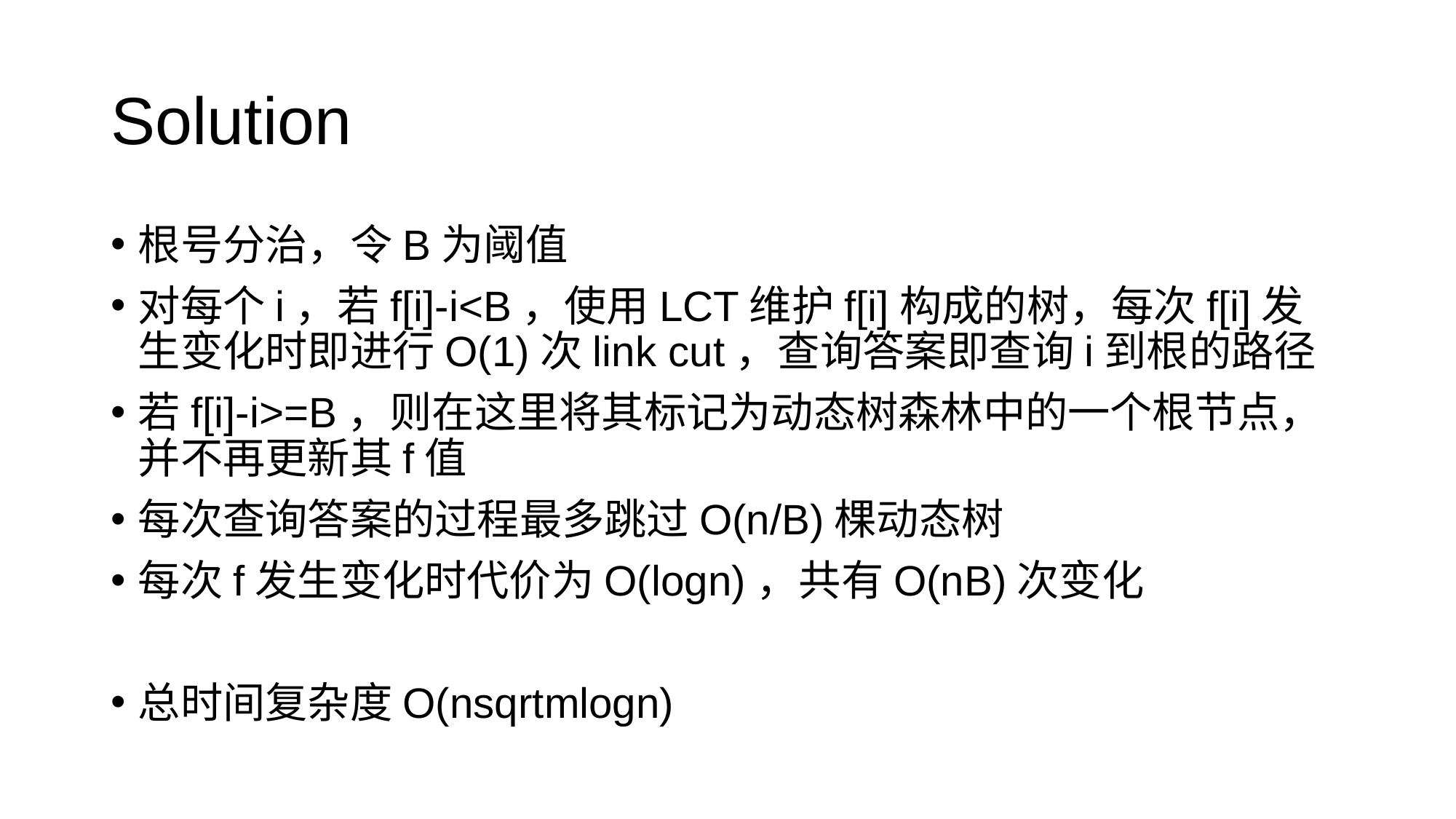

# Solution
根号分治，令B为阈值
对每个i，若f[i]-i<B，使用LCT维护f[i]构成的树，每次f[i]发生变化时即进行O(1)次link cut，查询答案即查询i到根的路径
若f[i]-i>=B，则在这里将其标记为动态树森林中的一个根节点，并不再更新其f值
每次查询答案的过程最多跳过O(n/B)棵动态树
每次f发生变化时代价为O(logn)，共有O(nB)次变化

总时间复杂度O(nsqrtmlogn)